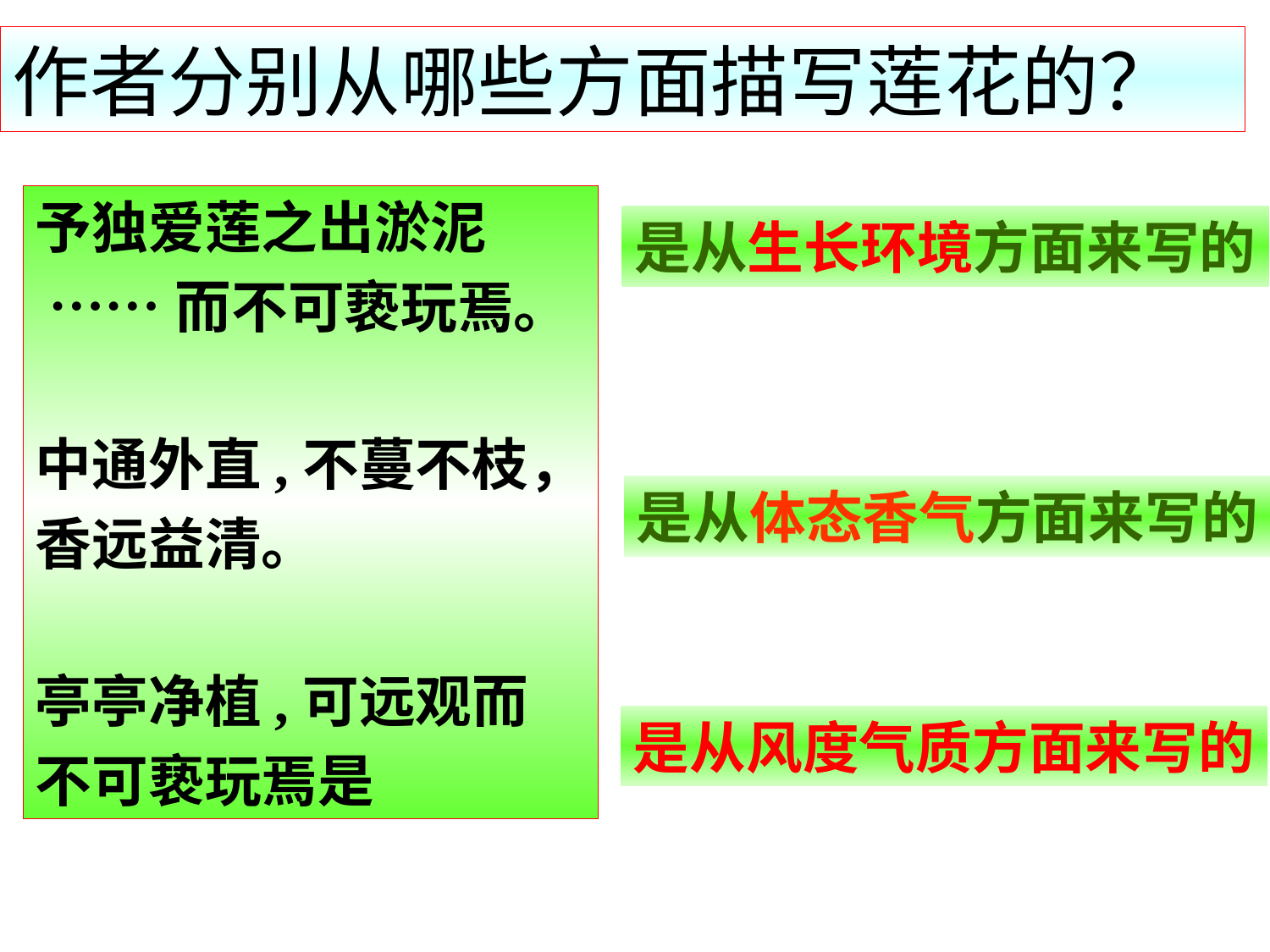

# 作者分别从哪些方面描写莲花的？

予独爱莲之出淤泥
 ……而不可亵玩焉。

中通外直,不蔓不枝，
香远益清。

亭亭净植,可远观而
不可亵玩焉是
是从生长环境方面来写的
是从体态香气方面来写的
是从风度气质方面来写的